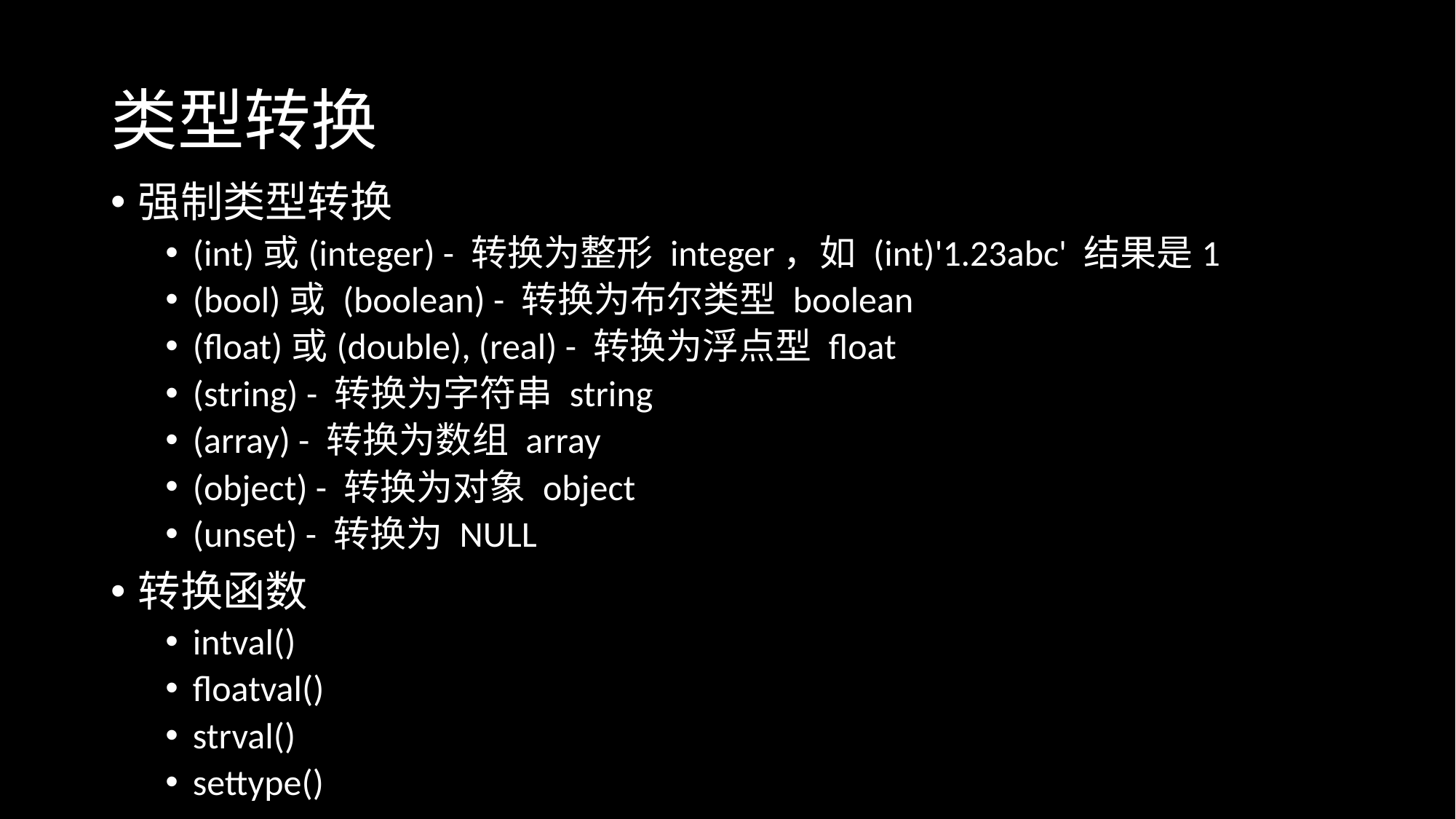

# 类型转换
强制类型转换
(int)或(integer) - 转换为整形 integer，如 (int)'1.23abc' 结果是1
(bool)或 (boolean) - 转换为布尔类型 boolean
(float)或(double), (real) - 转换为浮点型 float
(string) - 转换为字符串 string
(array) - 转换为数组 array
(object) - 转换为对象 object
(unset) - 转换为 NULL
转换函数
intval()
floatval()
strval()
settype()